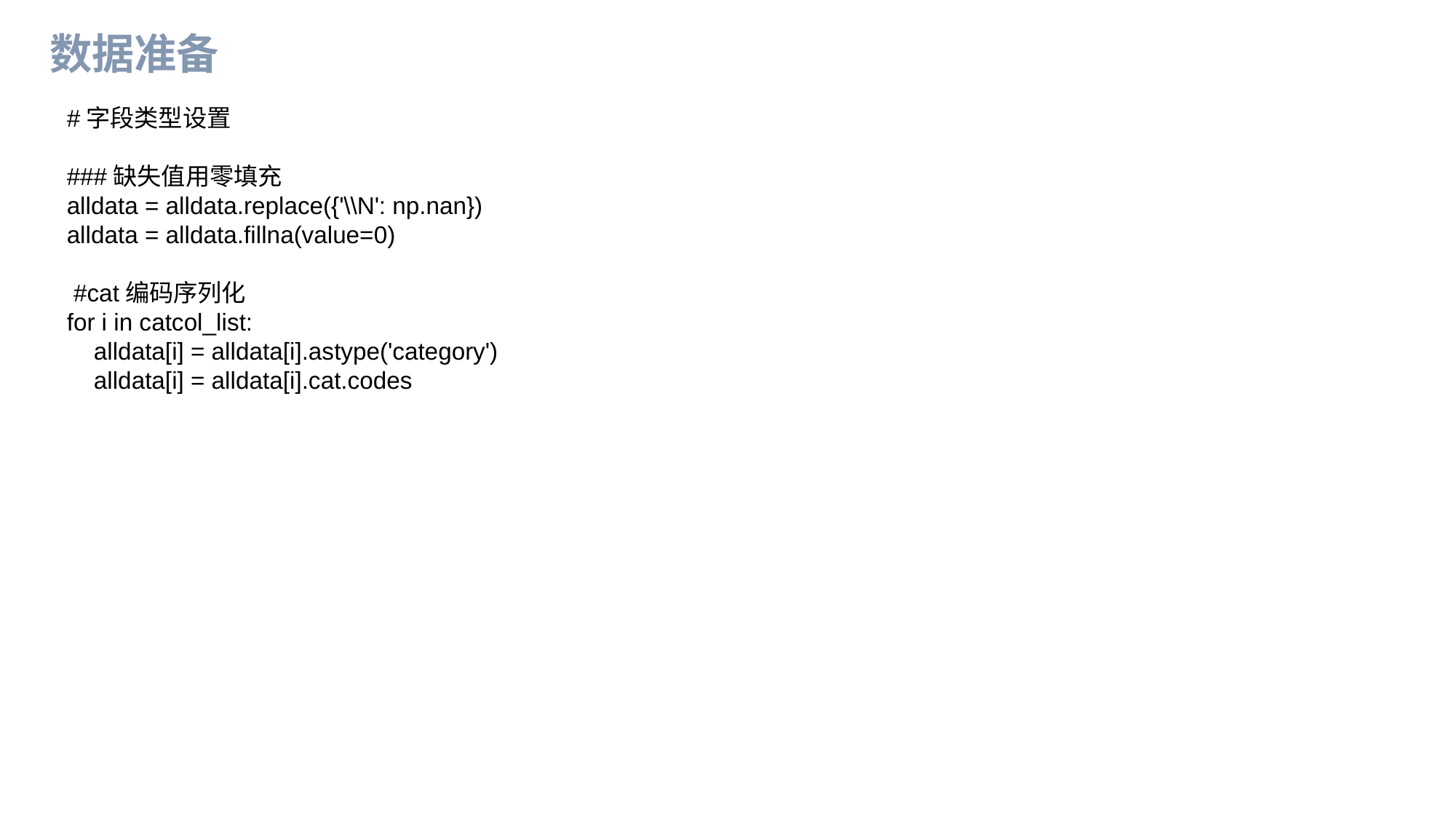

数据准备
#字段类型设置

###缺失值用零填充
alldata = alldata.replace({'\\N': np.nan})
alldata = alldata.fillna(value=0)

 #cat编码序列化
for i in catcol_list:
    alldata[i] = alldata[i].astype('category')
    alldata[i] = alldata[i].cat.codes